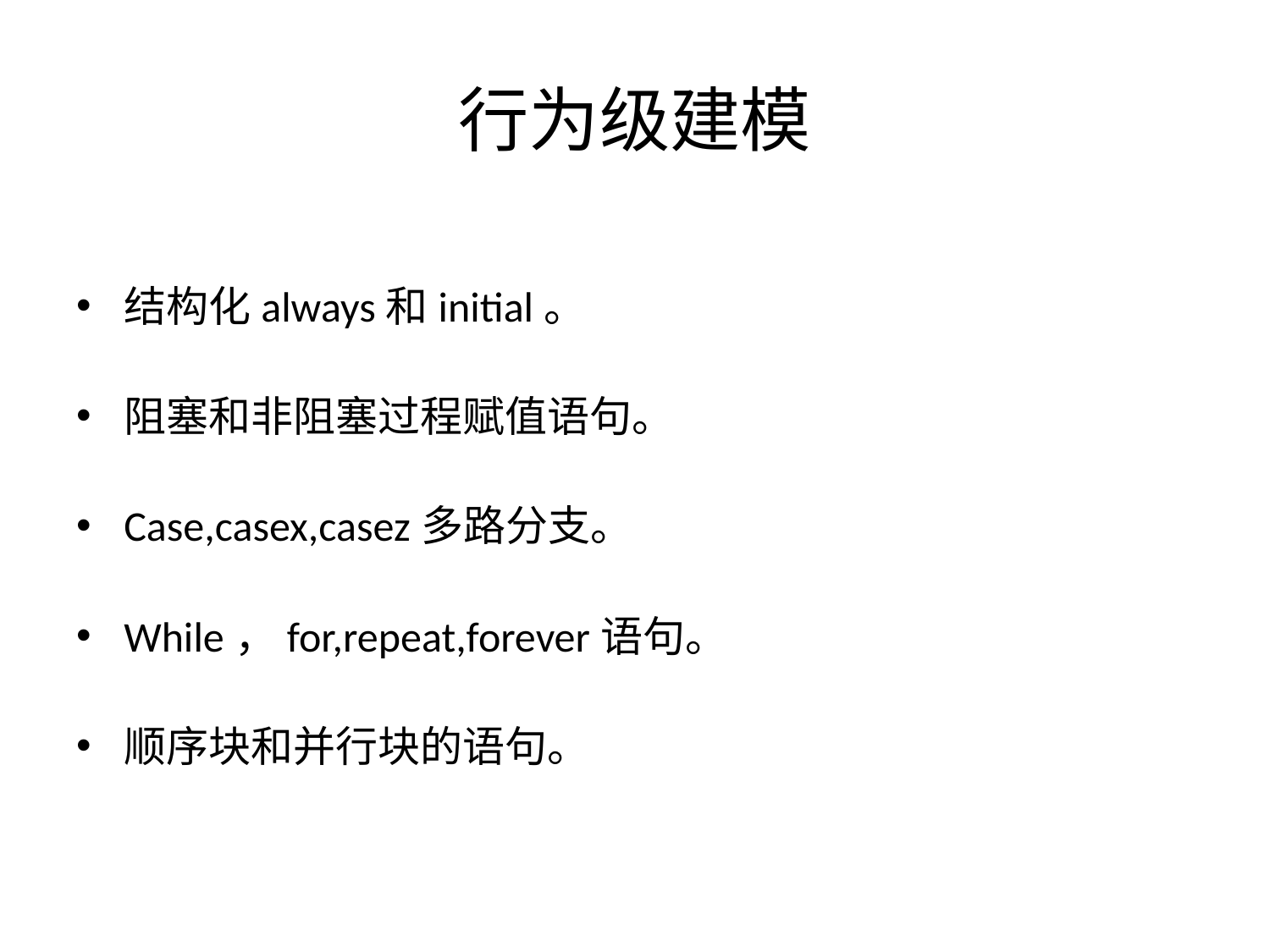

# 行为级建模
结构化always和initial。
阻塞和非阻塞过程赋值语句。
Case,casex,casez多路分支。
While，for,repeat,forever语句。
顺序块和并行块的语句。